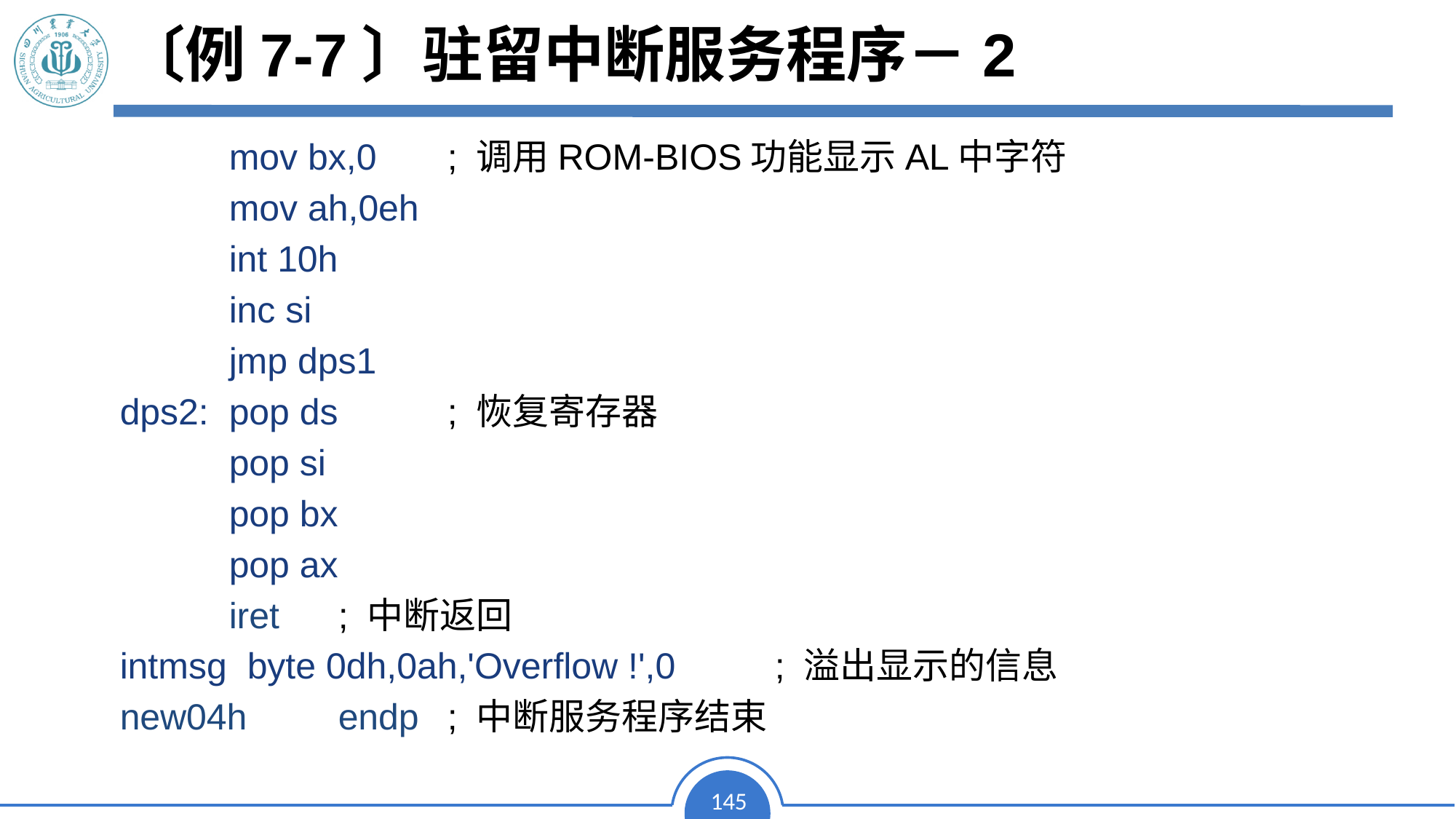

# 〔例7-7〕驻留中断服务程序－2
	mov bx,0	; 调用ROM-BIOS功能显示AL中字符
	mov ah,0eh
	int 10h
	inc si
	jmp dps1
dps2:	pop ds	; 恢复寄存器
	pop si
	pop bx
	pop ax
	iret	; 中断返回
intmsg  byte 0dh,0ah,'Overflow !',0	; 溢出显示的信息
new04h	endp	; 中断服务程序结束